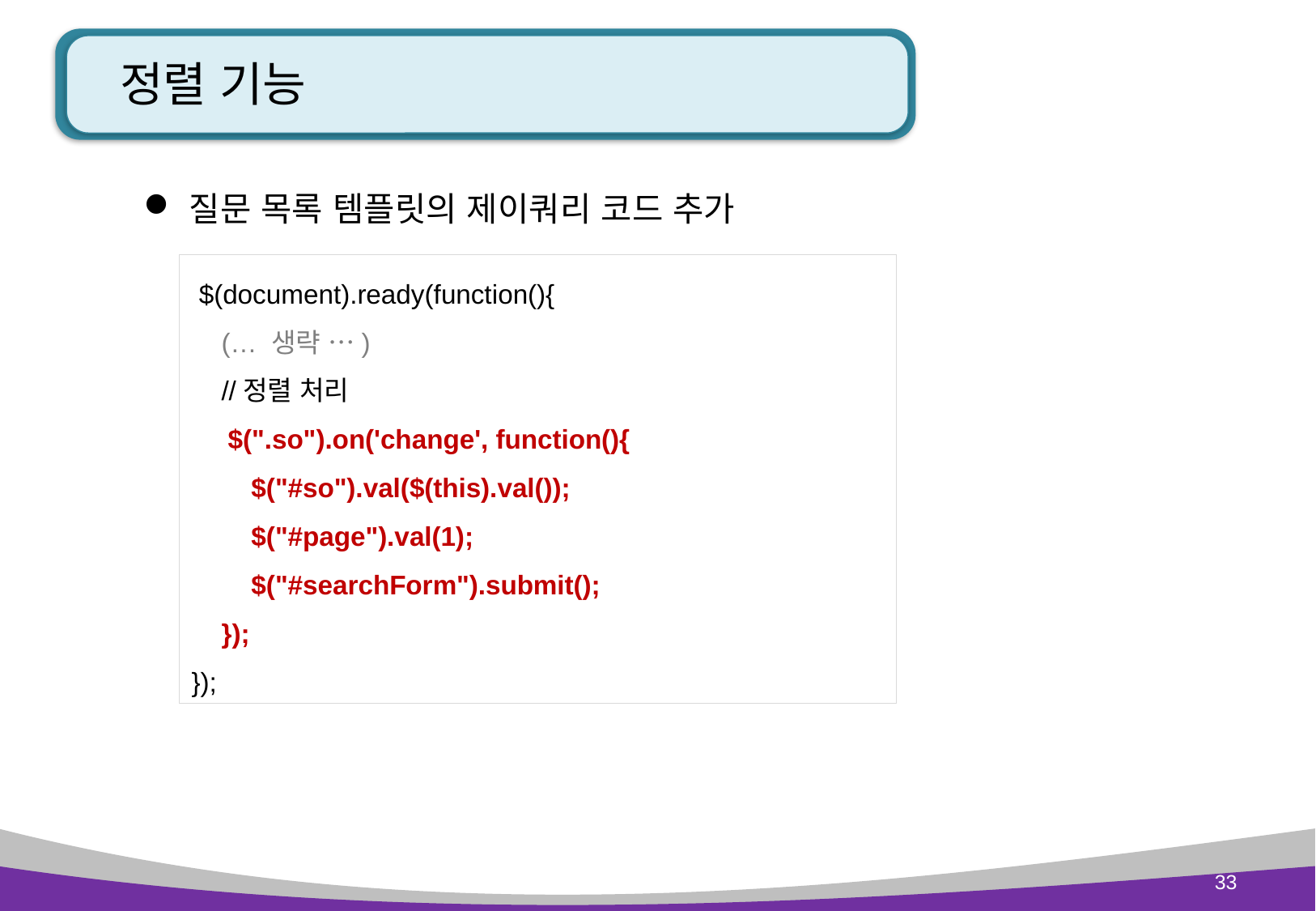

# 정렬 기능
질문 목록 템플릿의 제이쿼리 코드 추가
 $(document).ready(function(){
    (… 생략 …)
    //정렬 처리
    $(".so").on('change', function(){
        $("#so").val($(this).val());
        $("#page").val(1);
        $("#searchForm").submit();
    });
});
33